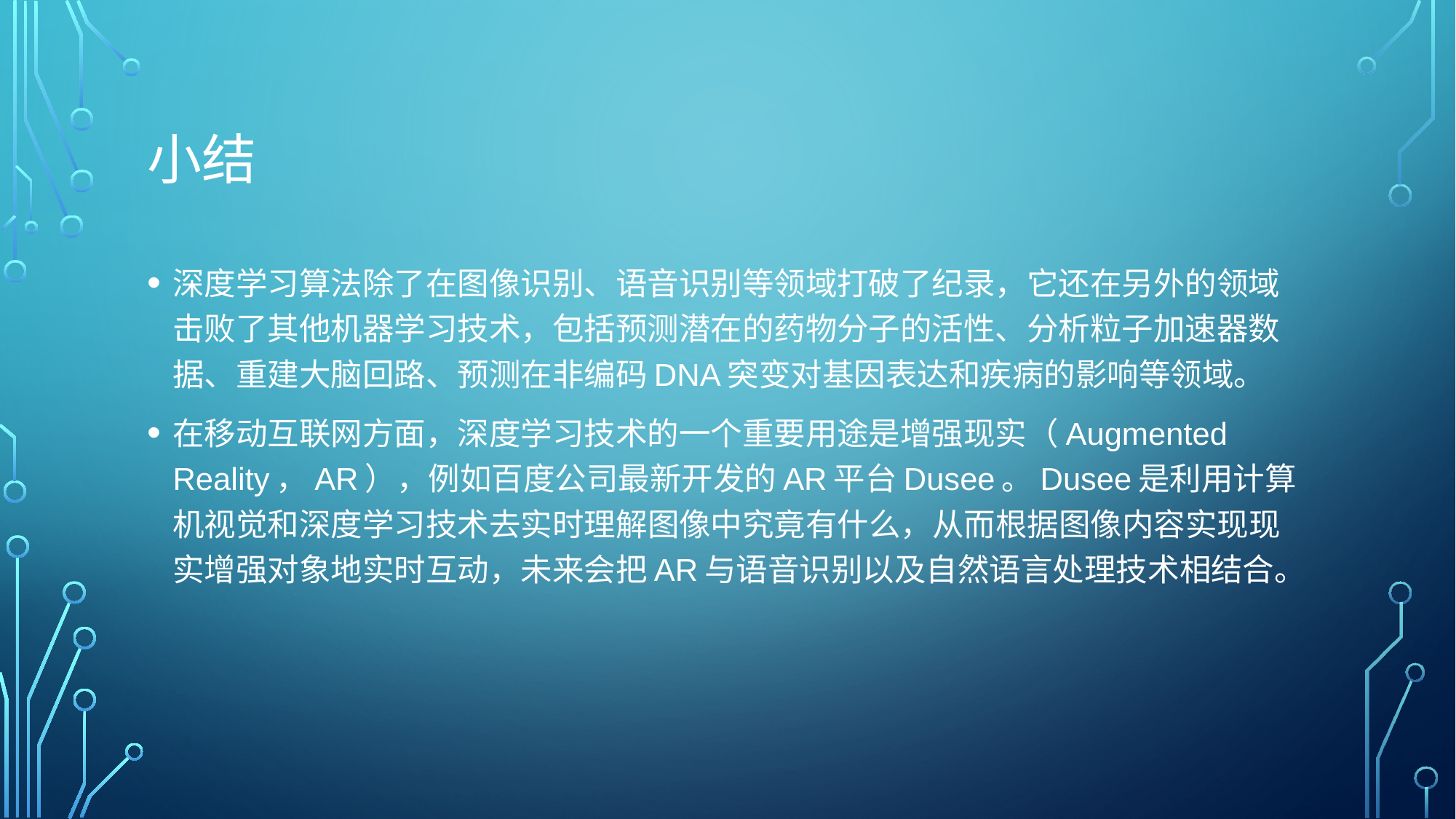

# 小结
深度学习算法除了在图像识别、语音识别等领域打破了纪录，它还在另外的领域击败了其他机器学习技术，包括预测潜在的药物分子的活性、分析粒子加速器数据、重建大脑回路、预测在非编码DNA突变对基因表达和疾病的影响等领域。
在移动互联网方面，深度学习技术的一个重要用途是增强现实（Augmented Reality，AR），例如百度公司最新开发的AR平台Dusee。Dusee是利用计算机视觉和深度学习技术去实时理解图像中究竟有什么，从而根据图像内容实现现实增强对象地实时互动，未来会把AR与语音识别以及自然语言处理技术相结合。